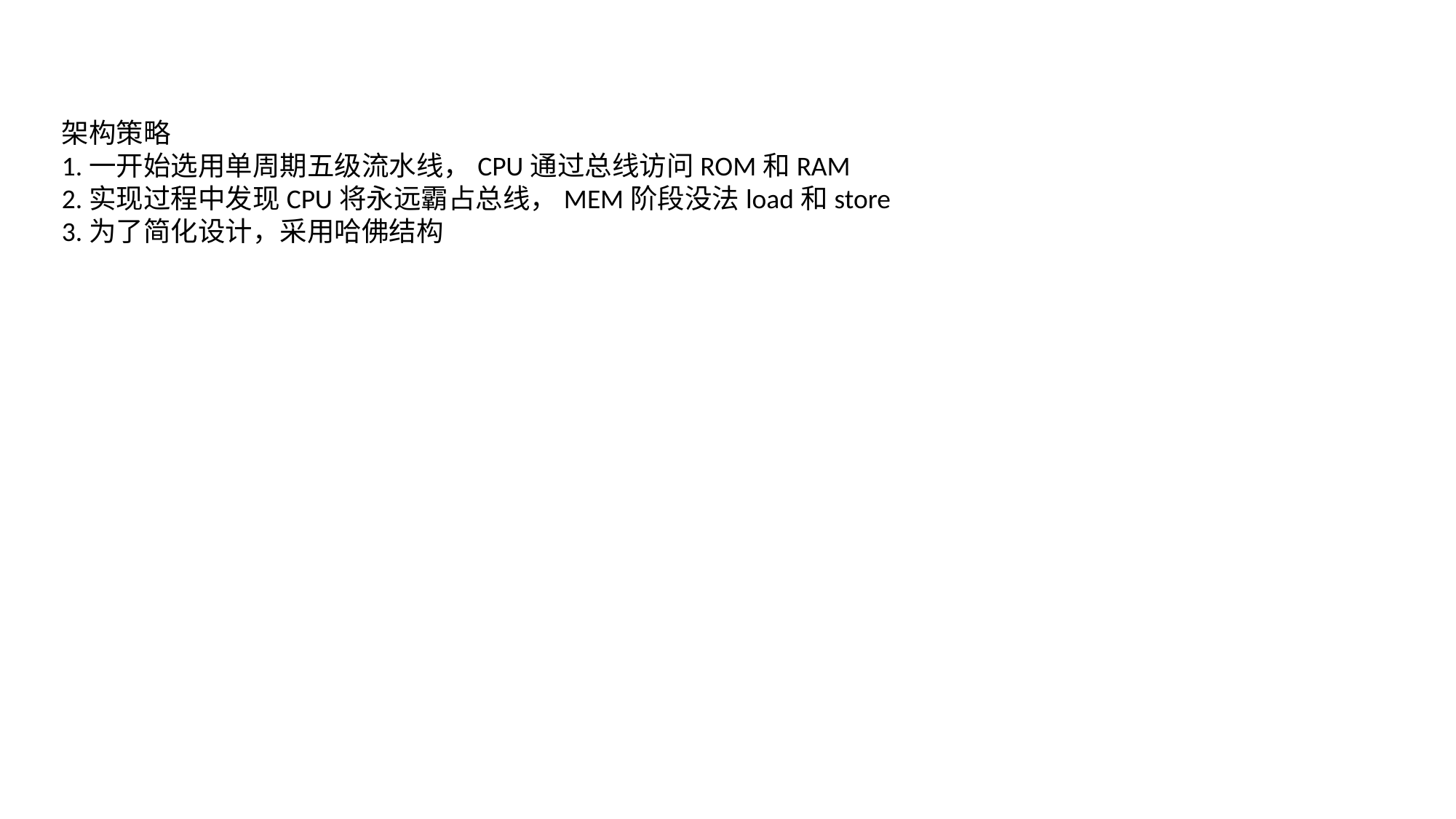

架构策略
1.一开始选用单周期五级流水线，CPU通过总线访问ROM和RAM
2.实现过程中发现CPU将永远霸占总线，MEM阶段没法load和store
3.为了简化设计，采用哈佛结构